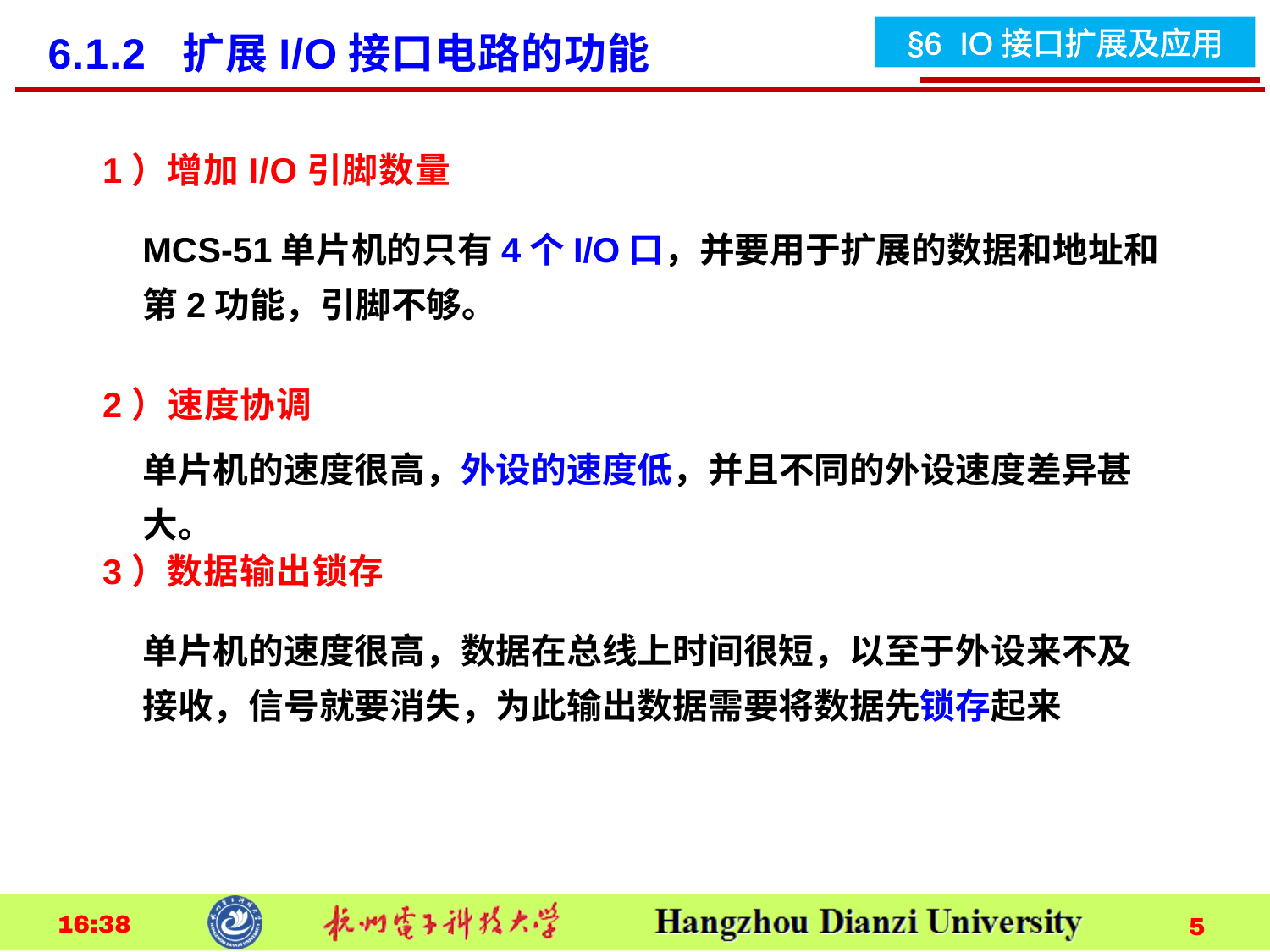

6.1.2  扩展I/O接口电路的功能
1）增加I/O引脚数量
MCS-51单片机的只有4个I/O口，并要用于扩展的数据和地址和第2功能，引脚不够。
2）速度协调
单片机的速度很高，外设的速度低，并且不同的外设速度差异甚大。
3）数据输出锁存
单片机的速度很高，数据在总线上时间很短，以至于外设来不及接收，信号就要消失，为此输出数据需要将数据先锁存起来